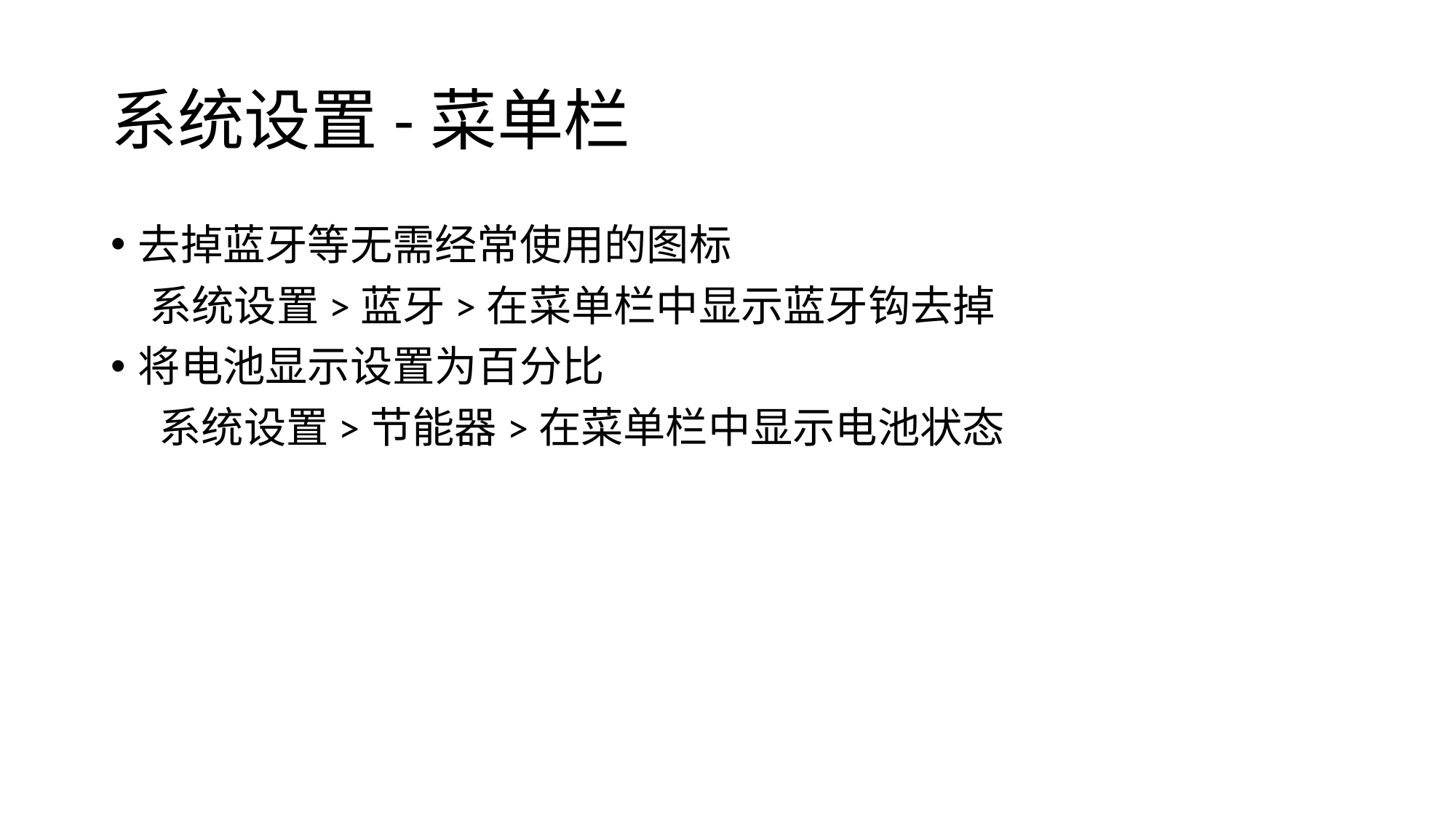

# 系统设置-菜单栏
去掉蓝牙等无需经常使用的图标
   系统设置>蓝牙>在菜单栏中显示蓝牙钩去掉
将电池显示设置为百分比
    系统设置>节能器>在菜单栏中显示电池状态